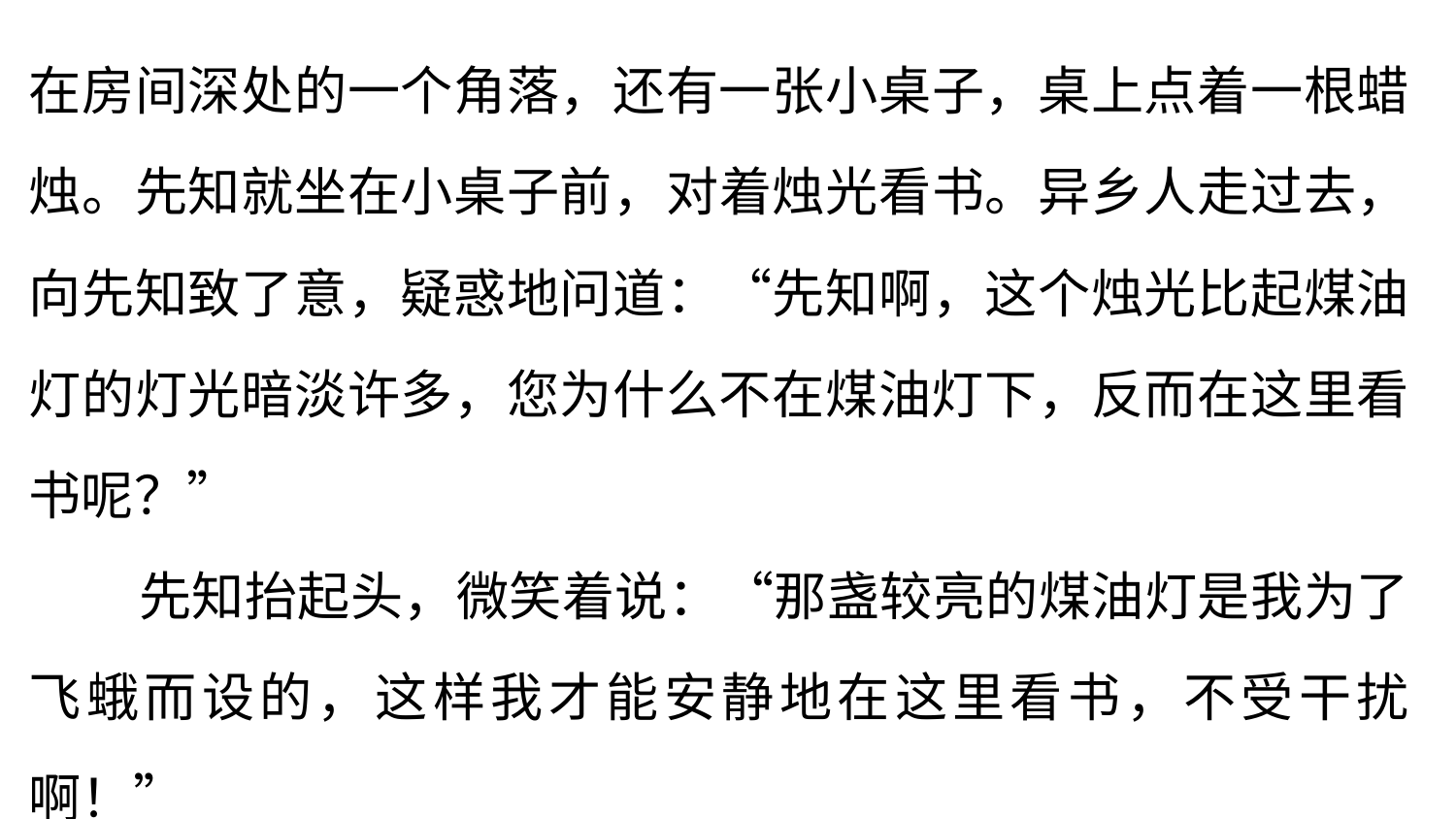

在房间深处的一个角落，还有一张小桌子，桌上点着一根蜡烛。先知就坐在小桌子前，对着烛光看书。异乡人走过去，向先知致了意，疑惑地问道：“先知啊，这个烛光比起煤油灯的灯光暗淡许多，您为什么不在煤油灯下，反而在这里看书呢？”
        先知抬起头，微笑着说：“那盏较亮的煤油灯是我为了飞蛾而设的，这样我才能安静地在这里看书，不受干扰啊！”